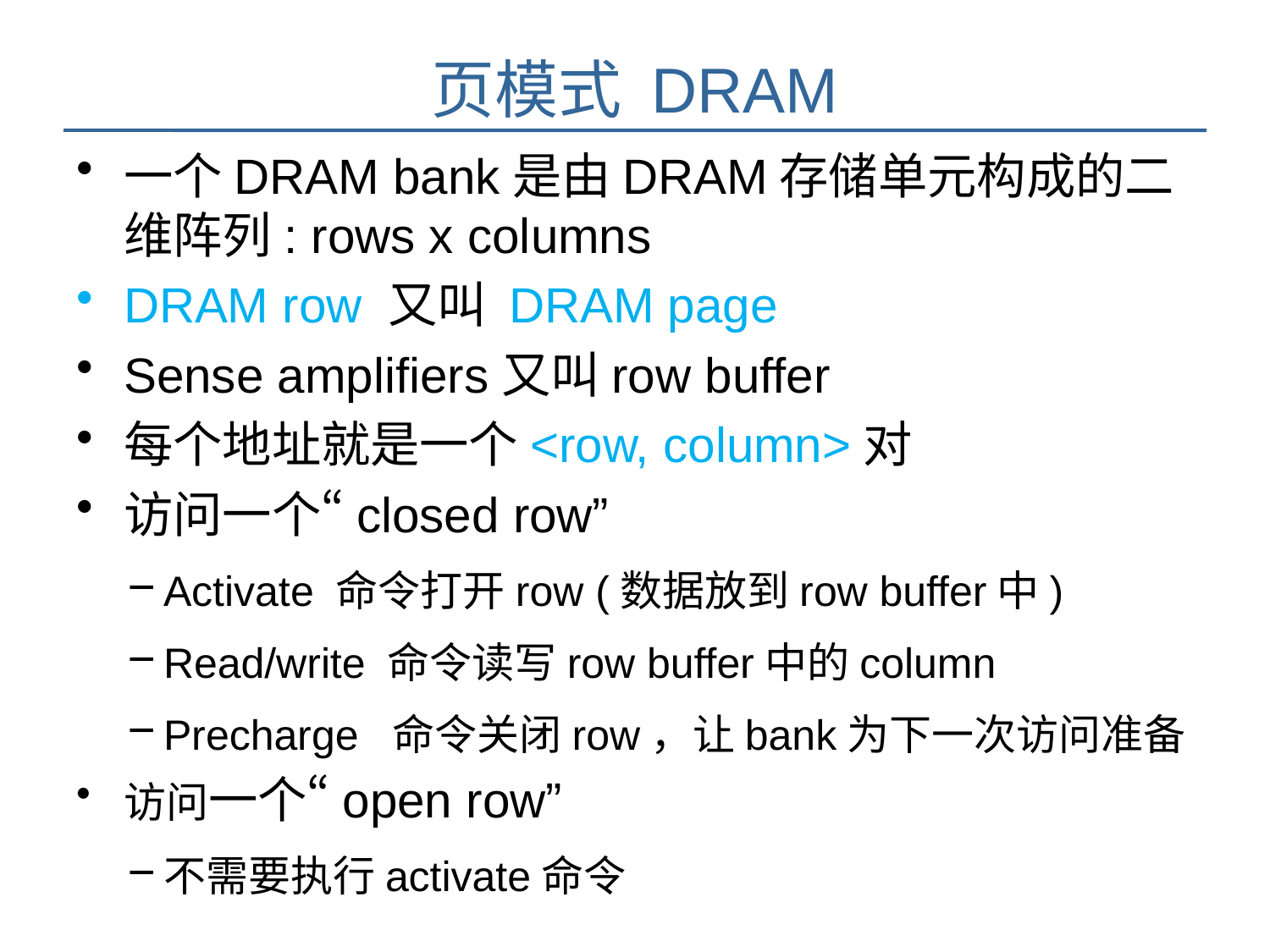

# 页模式 DRAM
一个DRAM bank是由DRAM存储单元构成的二维阵列: rows x columns
DRAM row 又叫 DRAM page
Sense amplifiers又叫row buffer
每个地址就是一个<row, column>对
访问一个“closed row”
Activate 命令打开row (数据放到row buffer中)
Read/write 命令读写row buffer中的column
Precharge  命令关闭row，让bank为下一次访问准备
访问一个“open row”
不需要执行activate命令